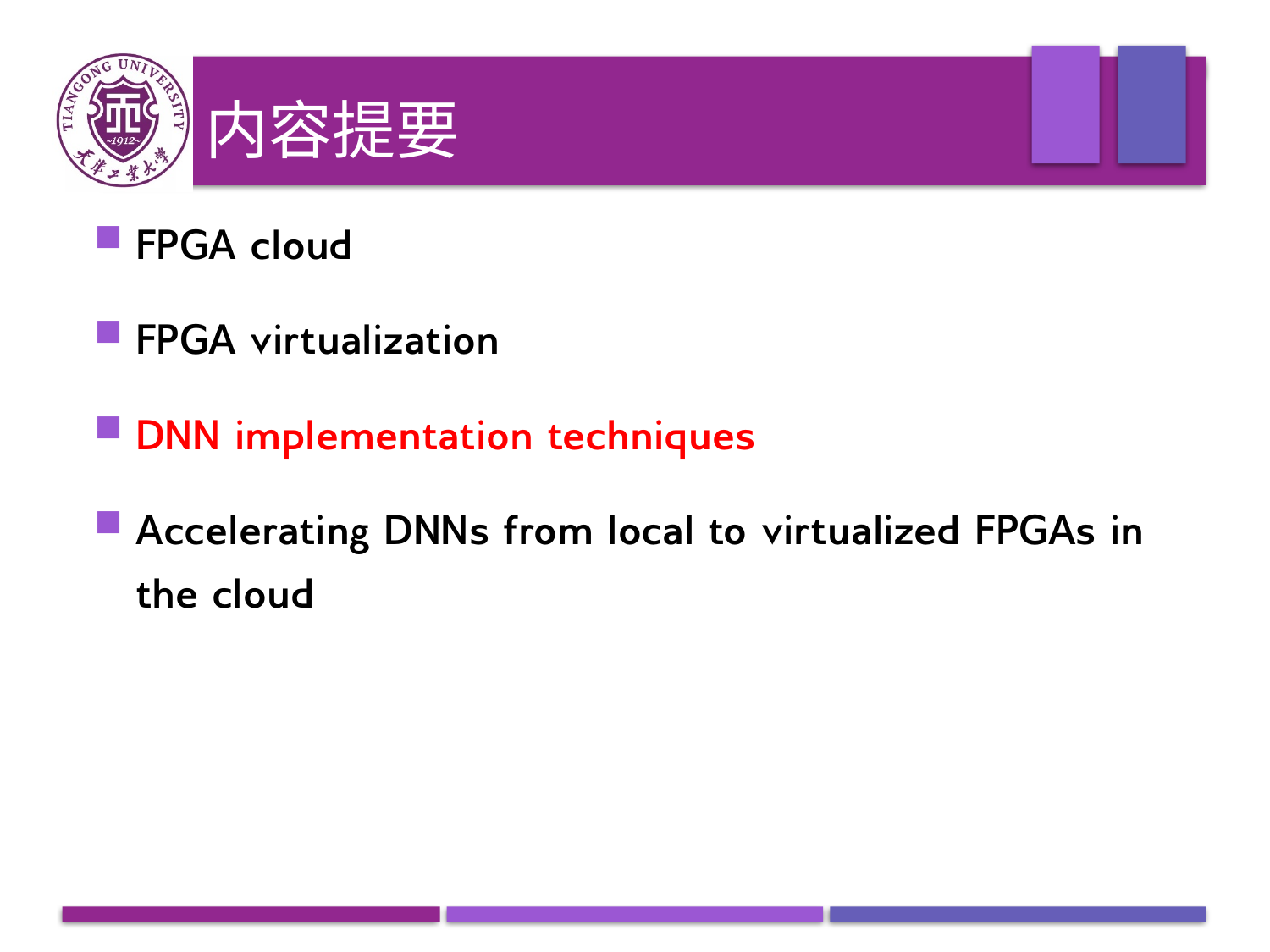

# 内容提要
FPGA cloud
FPGA virtualization
DNN implementation techniques
Accelerating DNNs from local to virtualized FPGAs in the cloud